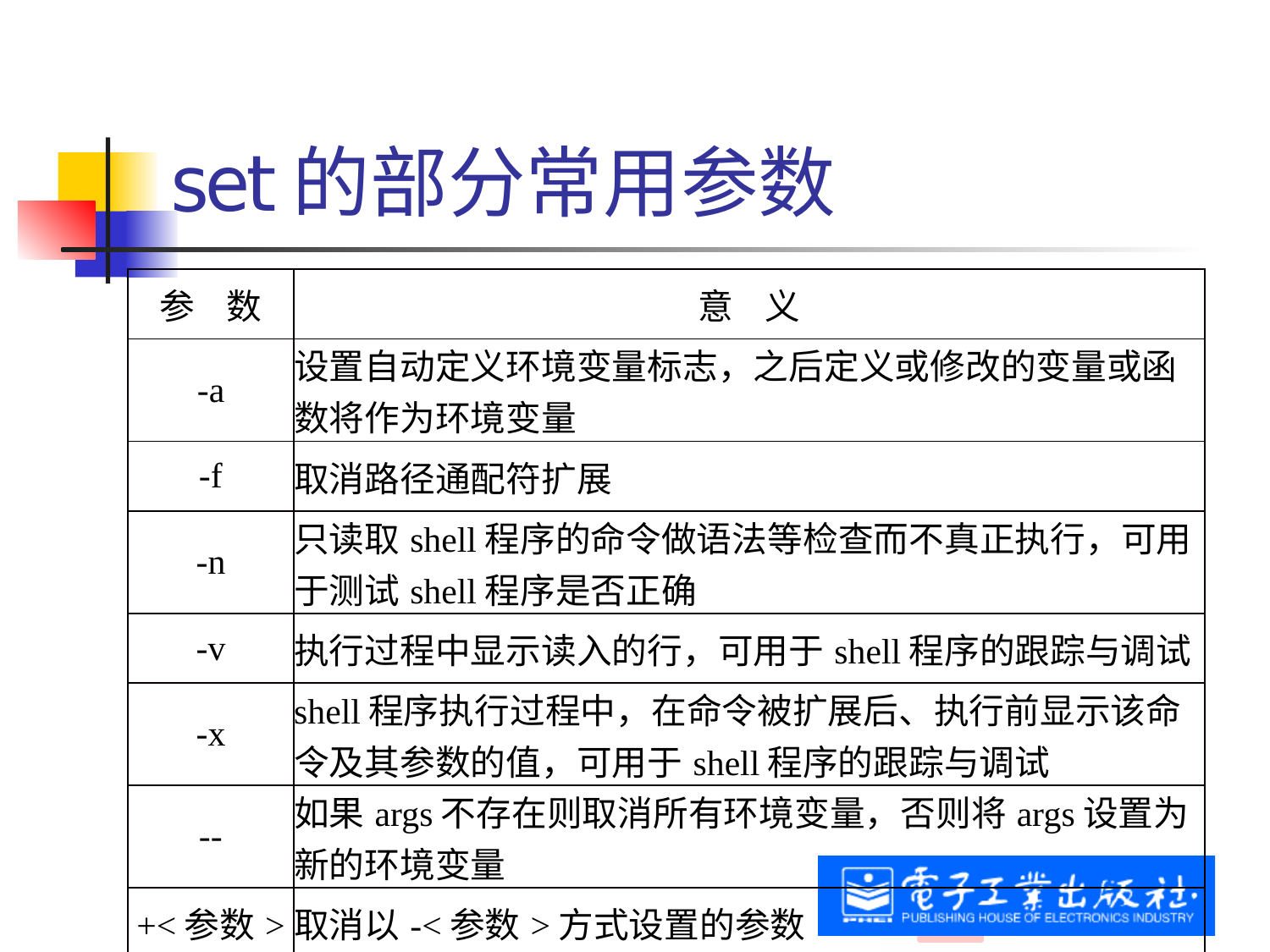

# set的部分常用参数
| 参 数 | 意 义 |
| --- | --- |
| -a | 设置自动定义环境变量标志，之后定义或修改的变量或函数将作为环境变量 |
| -f | 取消路径通配符扩展 |
| -n | 只读取shell程序的命令做语法等检查而不真正执行，可用于测试shell程序是否正确 |
| -v | 执行过程中显示读入的行，可用于shell程序的跟踪与调试 |
| -x | shell程序执行过程中，在命令被扩展后、执行前显示该命令及其参数的值，可用于shell程序的跟踪与调试 |
| -- | 如果args不存在则取消所有环境变量，否则将args设置为新的环境变量 |
| +<参数> | 取消以-<参数>方式设置的参数 |